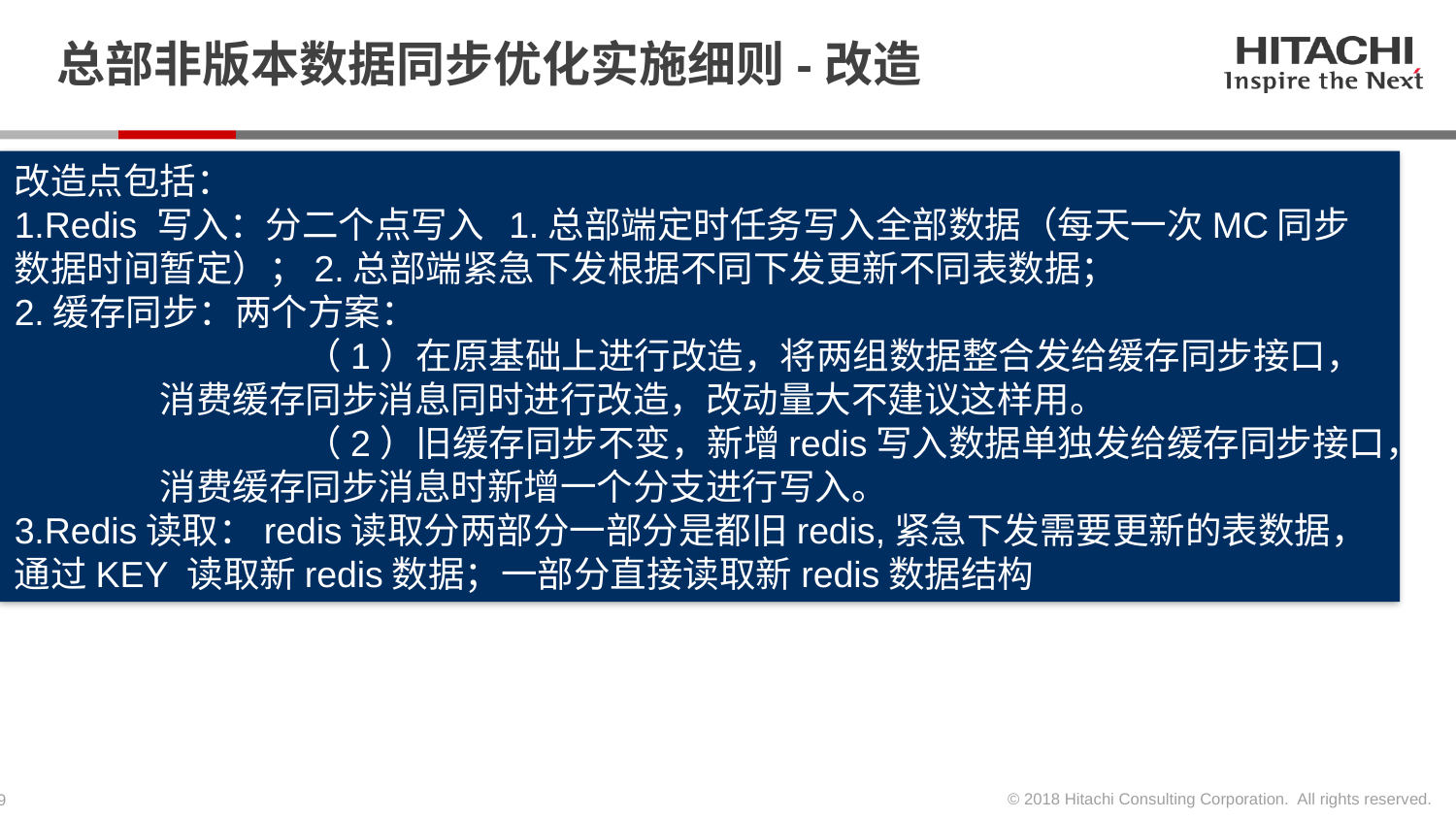

# 总部非版本数据同步优化实施细则-改造
改造点包括：
1.Redis 写入：分二个点写入  1.总部端定时任务写入全部数据（每天一次MC同步数据时间暂定）；2.总部端紧急下发根据不同下发更新不同表数据；
2.缓存同步：两个方案：
		（1）在原基础上进行改造，将两组数据整合发给缓存同步接口，	消费缓存同步消息同时进行改造，改动量大不建议这样用。
		（2）旧缓存同步不变，新增redis写入数据单独发给缓存同步接口，	消费缓存同步消息时新增一个分支进行写入。
3.Redis读取：redis读取分两部分一部分是都旧redis,紧急下发需要更新的表数据，通过KEY 读取新redis数据；一部分直接读取新redis数据结构